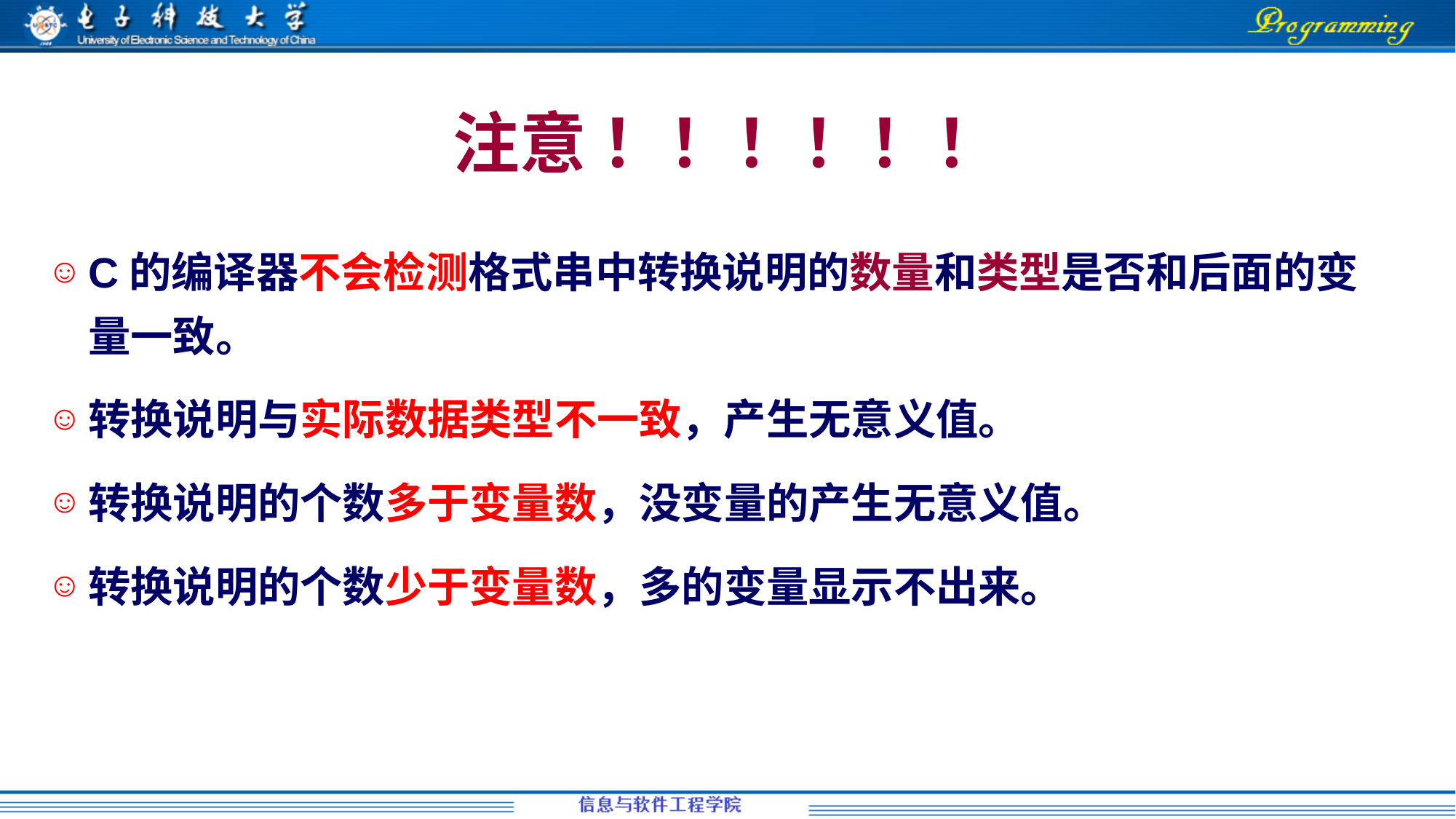

# 注意 ！！！！！！
C的编译器不会检测格式串中转换说明的数量和类型是否和后面的变量一致。
转换说明与实际数据类型不一致，产生无意义值。
转换说明的个数多于变量数，没变量的产生无意义值。
转换说明的个数少于变量数，多的变量显示不出来。